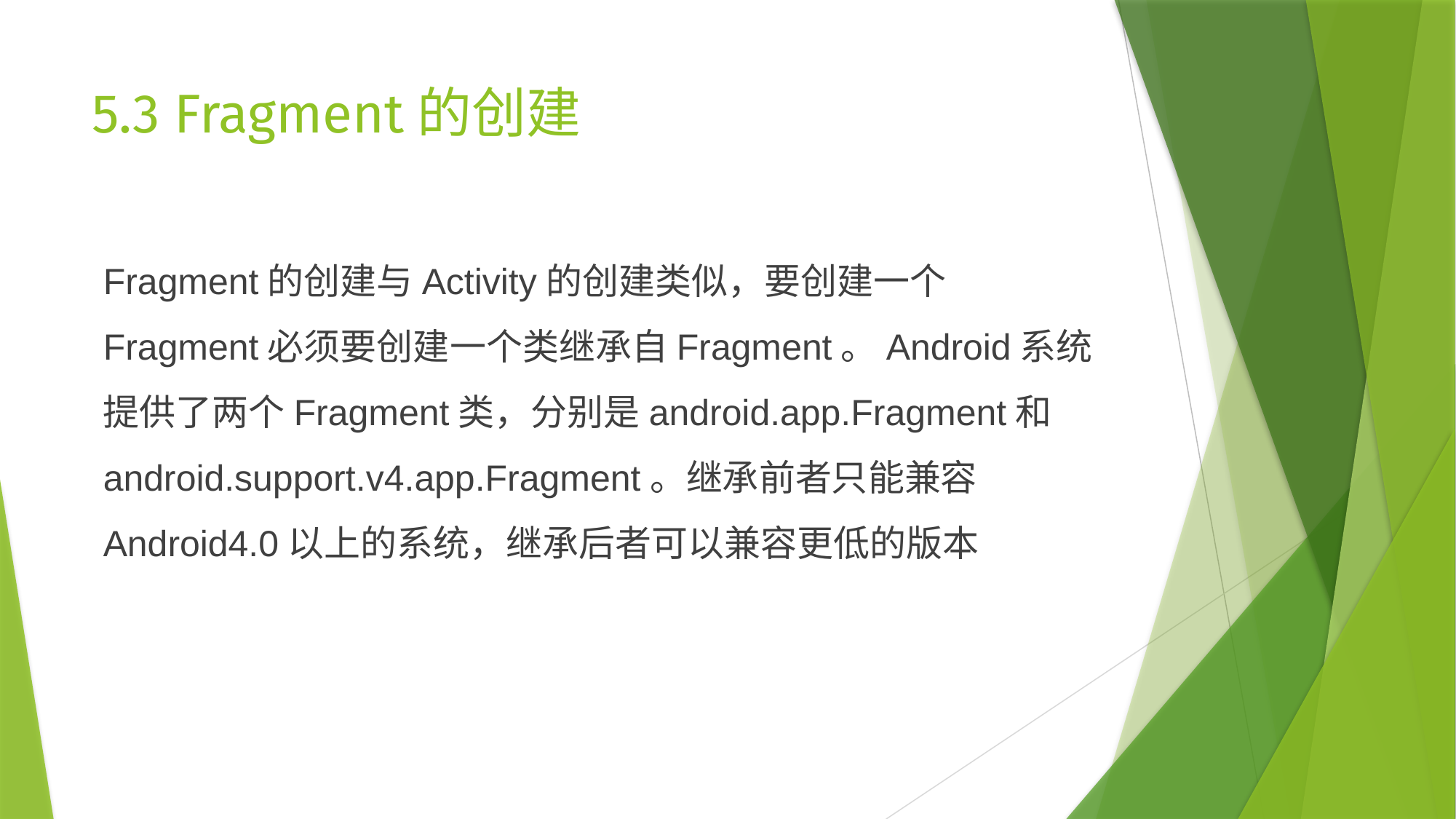

# 5.3 Fragment的创建
Fragment的创建与Activity的创建类似，要创建一个Fragment必须要创建一个类继承自Fragment。Android系统提供了两个Fragment类，分别是android.app.Fragment和android.support.v4.app.Fragment。继承前者只能兼容Android4.0以上的系统，继承后者可以兼容更低的版本